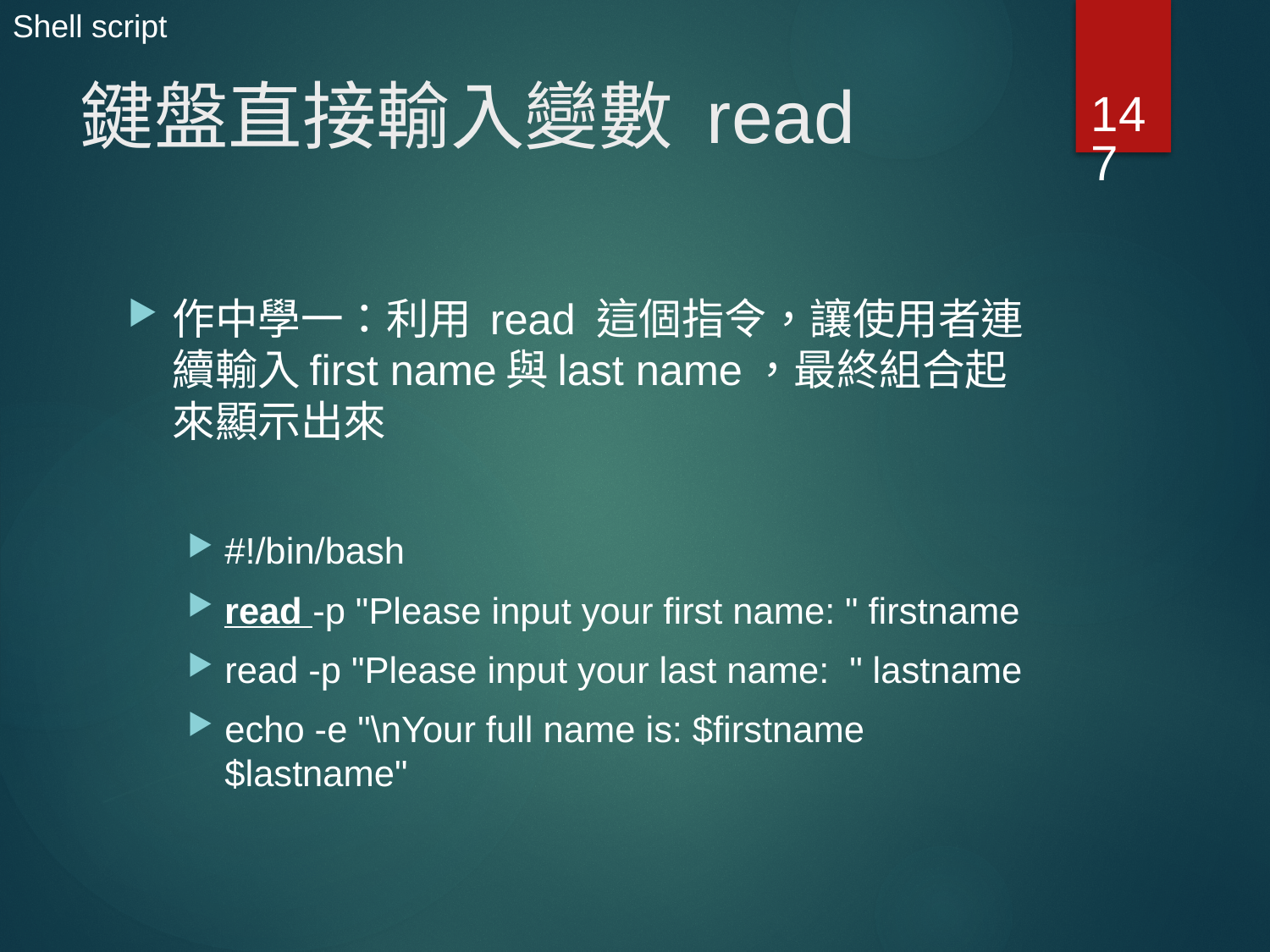

Shell script
147
# 鍵盤直接輸入變數 read
作中學一：利用 read 這個指令，讓使用者連續輸入first name與last name，最終組合起來顯示出來

#!/bin/bash
read -p "Please input your first name: " firstname
read -p "Please input your last name:  " lastname
echo -e "\nYour full name is: $firstname $lastname"